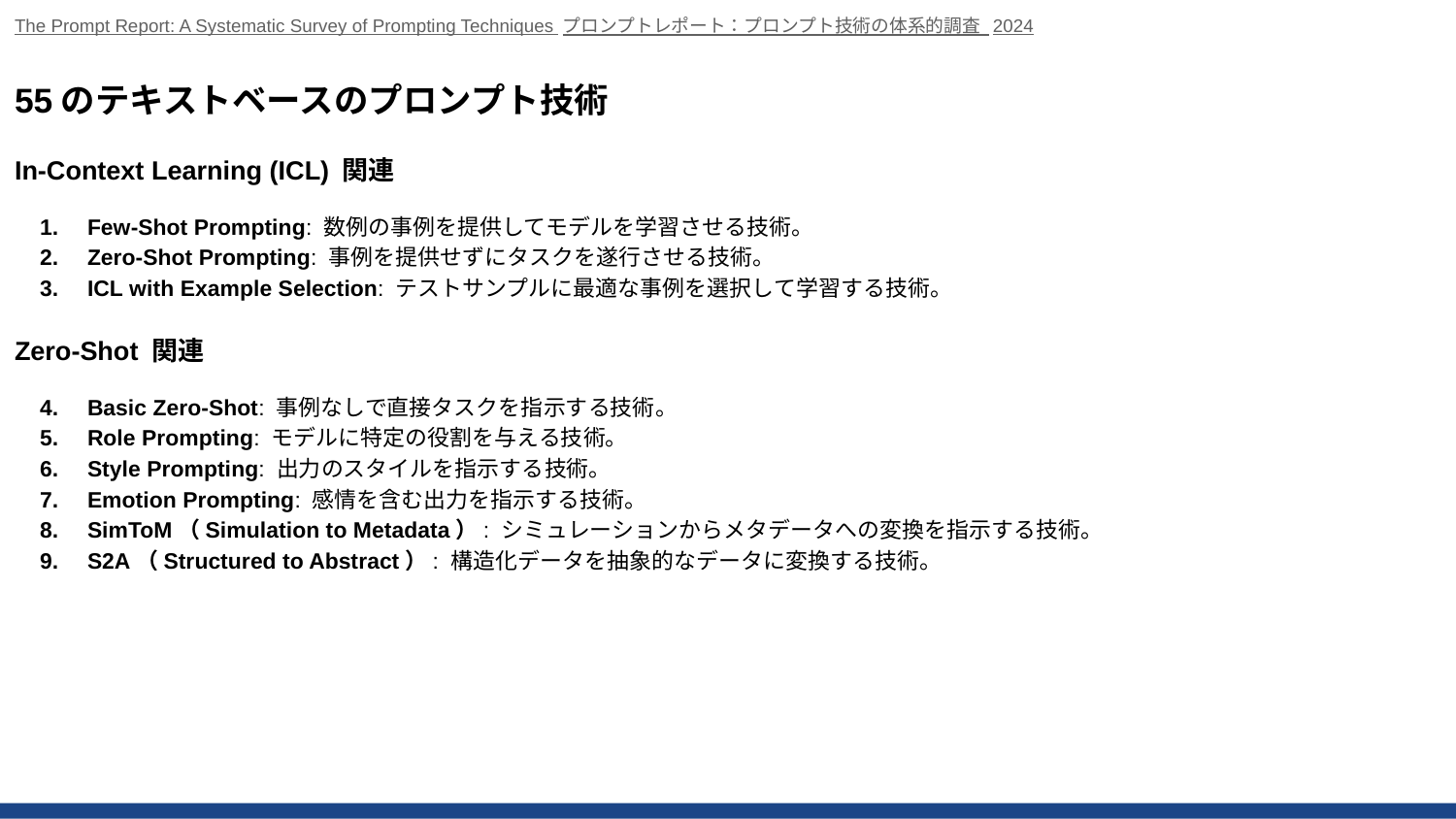

The Prompt Report: A Systematic Survey of Prompting Techniques プロンプトレポート：プロンプト技術の体系的調査  2024
55のテキストベースのプロンプト技術
In-Context Learning (ICL) 関連
Few-Shot Prompting: 数例の事例を提供してモデルを学習させる技術。
Zero-Shot Prompting: 事例を提供せずにタスクを遂行させる技術。
ICL with Example Selection: テストサンプルに最適な事例を選択して学習する技術。
Zero-Shot 関連
Basic Zero-Shot: 事例なしで直接タスクを指示する技術。
Role Prompting: モデルに特定の役割を与える技術。
Style Prompting: 出力のスタイルを指示する技術。
Emotion Prompting: 感情を含む出力を指示する技術。
SimToM（Simulation to Metadata）: シミュレーションからメタデータへの変換を指示する技術。
S2A（Structured to Abstract）: 構造化データを抽象的なデータに変換する技術。